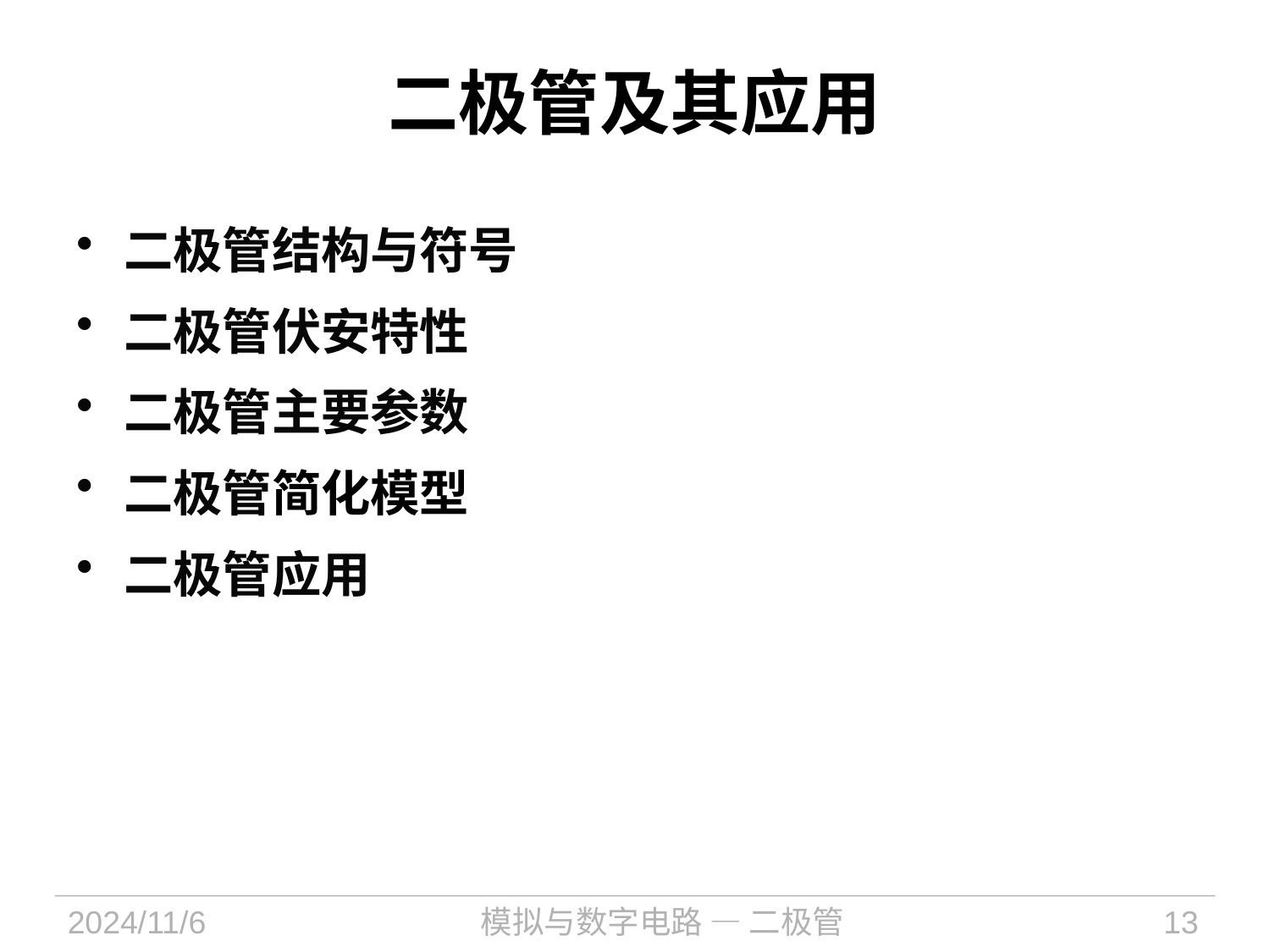

# 二极管及其应用
二极管结构与符号
二极管伏安特性
二极管主要参数
二极管简化模型
二极管应用
2024/11/6
模拟与数字电路 — 二极管
13